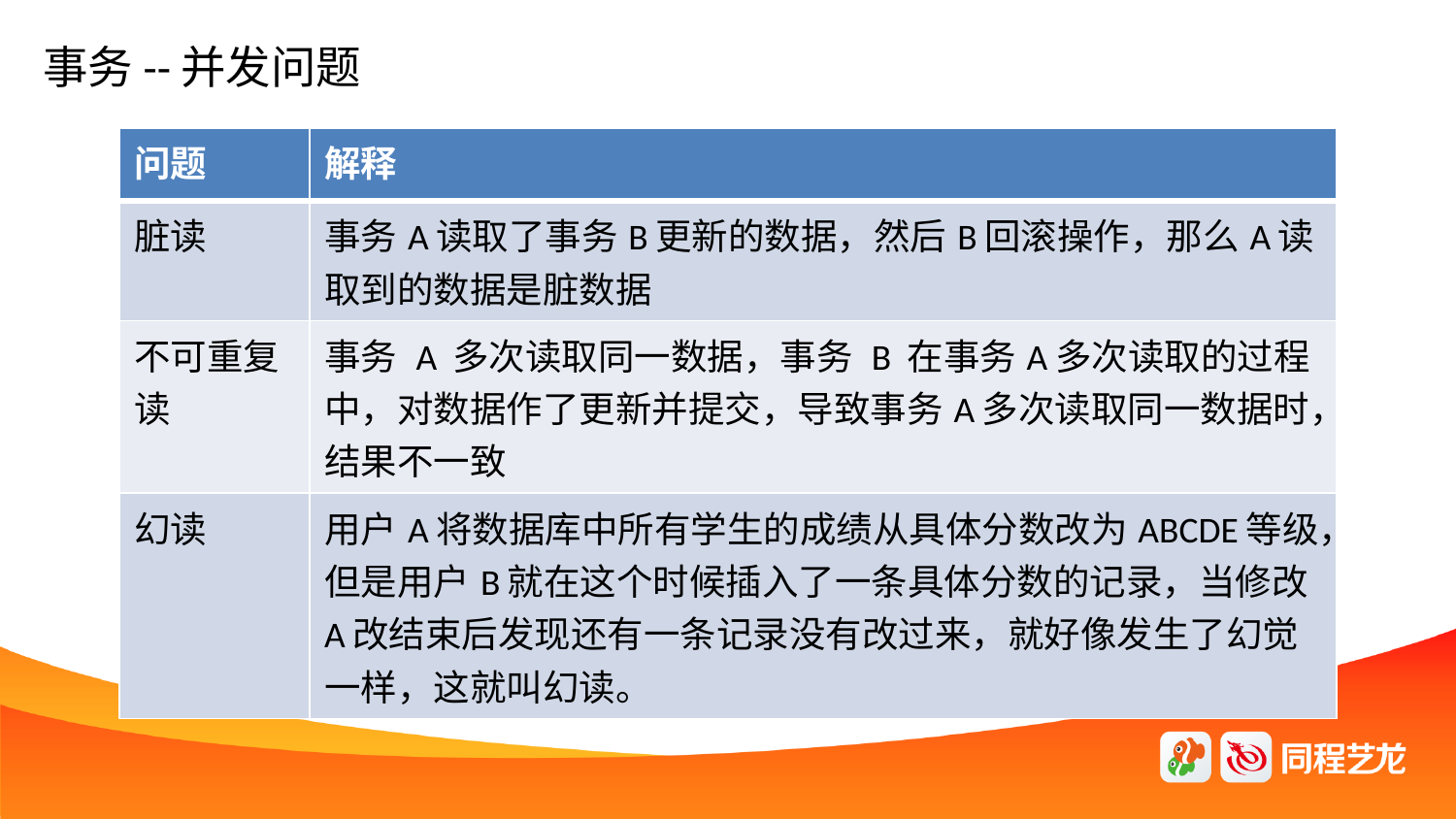

# 事务--并发问题
| 问题 | 解释 |
| --- | --- |
| 脏读 | 事务A读取了事务B更新的数据，然后B回滚操作，那么A读取到的数据是脏数据 |
| 不可重复读 | 事务 A 多次读取同一数据，事务 B 在事务A多次读取的过程中，对数据作了更新并提交，导致事务A多次读取同一数据时，结果不一致 |
| 幻读 | 用户A将数据库中所有学生的成绩从具体分数改为ABCDE等级，但是用户B就在这个时候插入了一条具体分数的记录，当修改A改结束后发现还有一条记录没有改过来，就好像发生了幻觉一样，这就叫幻读。 |